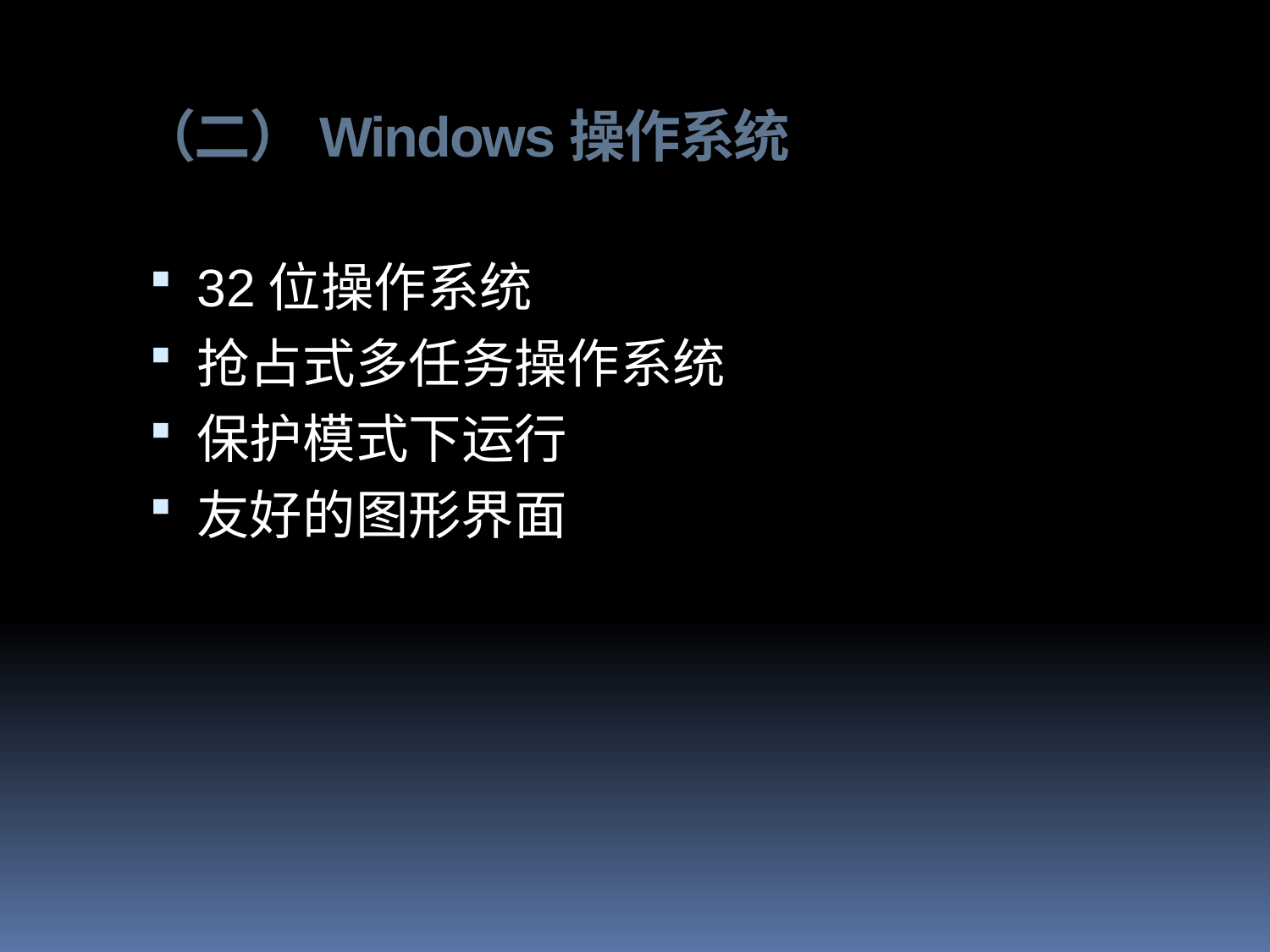

# （二）Windows操作系统
32位操作系统
抢占式多任务操作系统
保护模式下运行
友好的图形界面